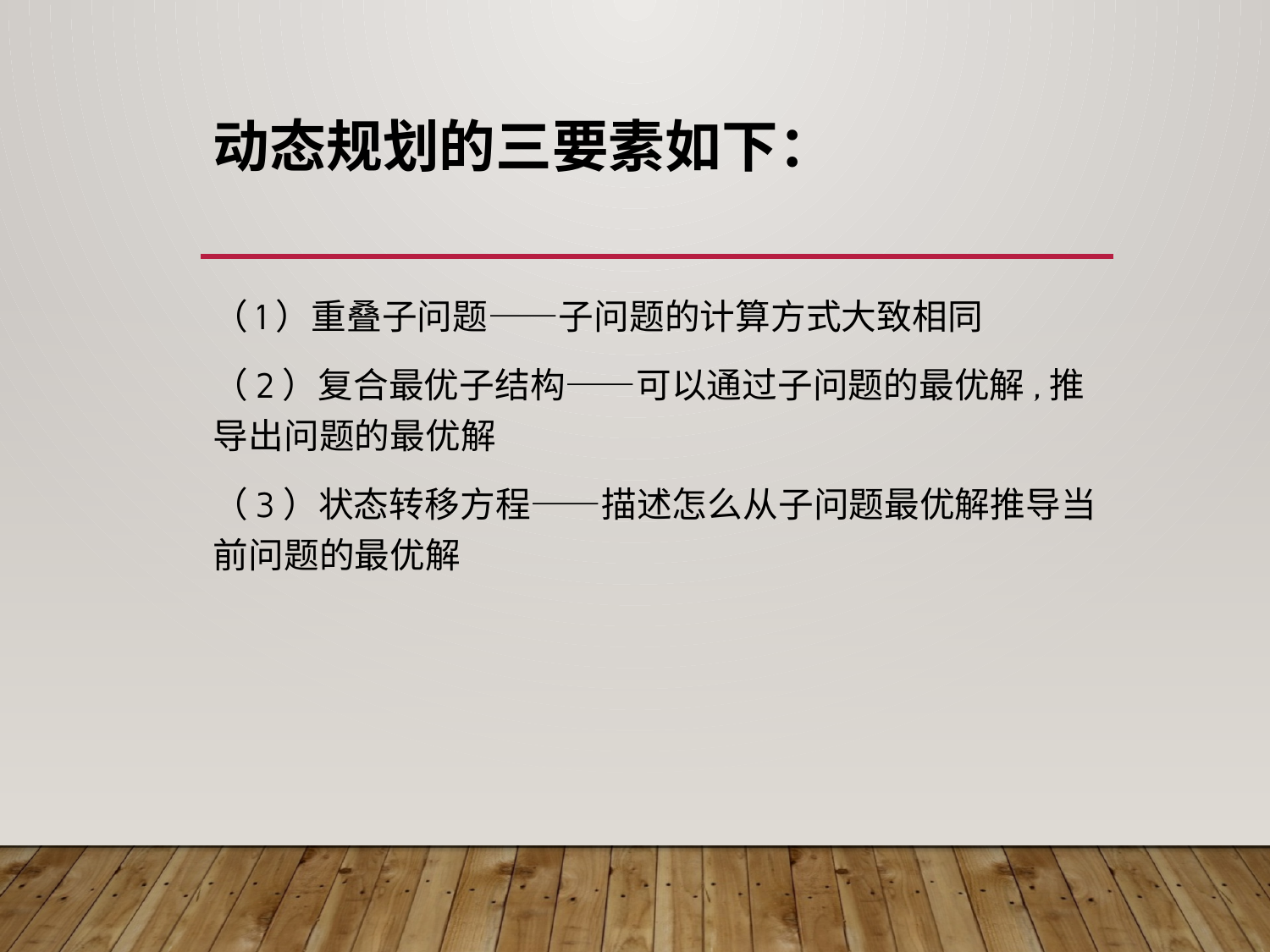

# 动态规划的三要素如下：
（1）重叠子问题——子问题的计算方式大致相同
（2）复合最优子结构——可以通过子问题的最优解,推导出问题的最优解
（3）状态转移方程——描述怎么从子问题最优解推导当前问题的最优解